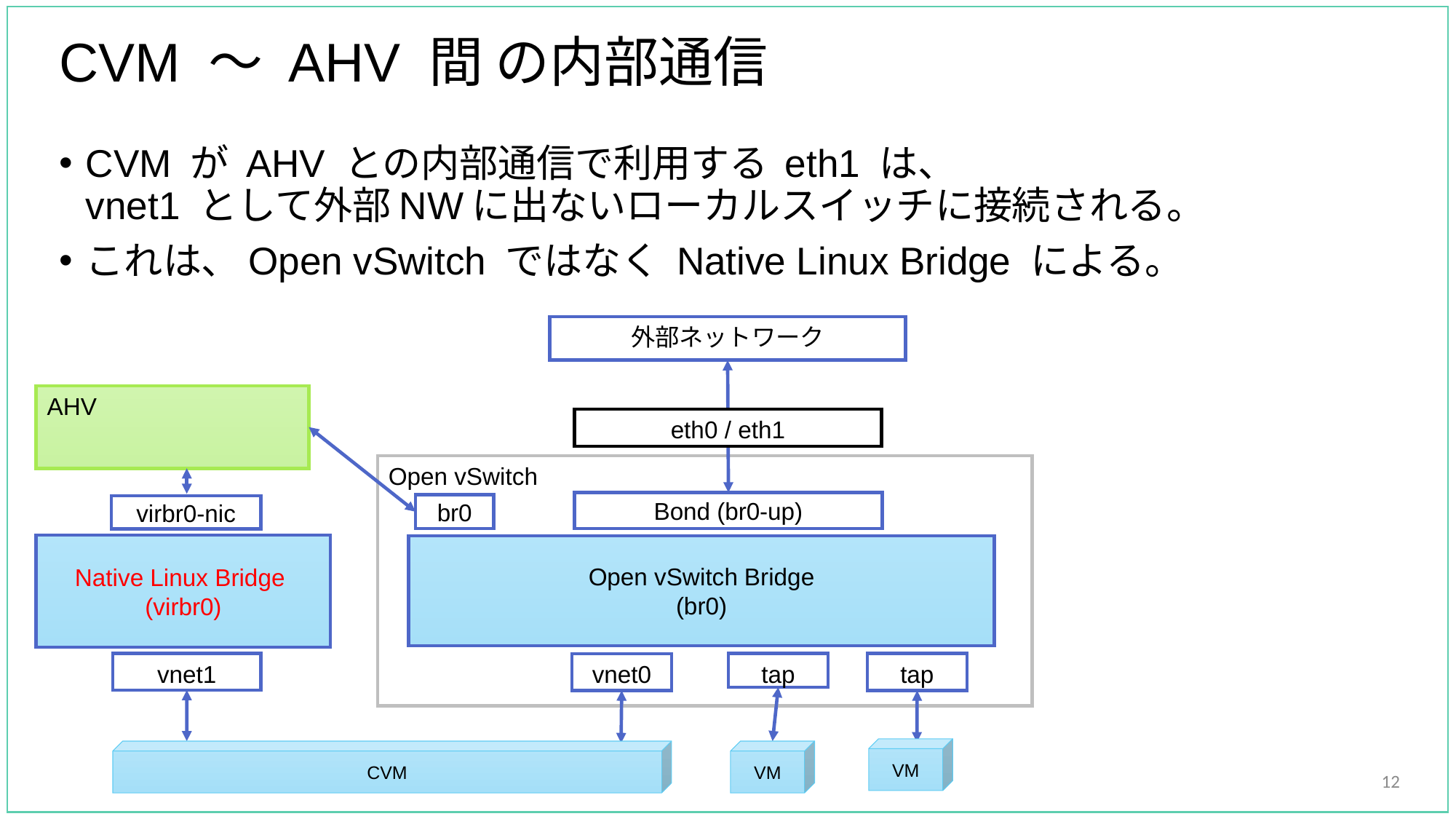

# CVM ～ AHV 間 の内部通信
CVM が AHV との内部通信で利用する eth1 は、
vnet1 として外部NWに出ないローカルスイッチに接続される。
これは、Open vSwitch ではなく Native Linux Bridge による。
外部ネットワーク
AHV
eth0 / eth1
Open vSwitch
Bond (br0-up)
br0
virbr0-nic
Native Linux Bridge
(virbr0)
Open vSwitch Bridge
(br0)
vnet1
tap
tap
vnet0
VM
CVM
VM
12